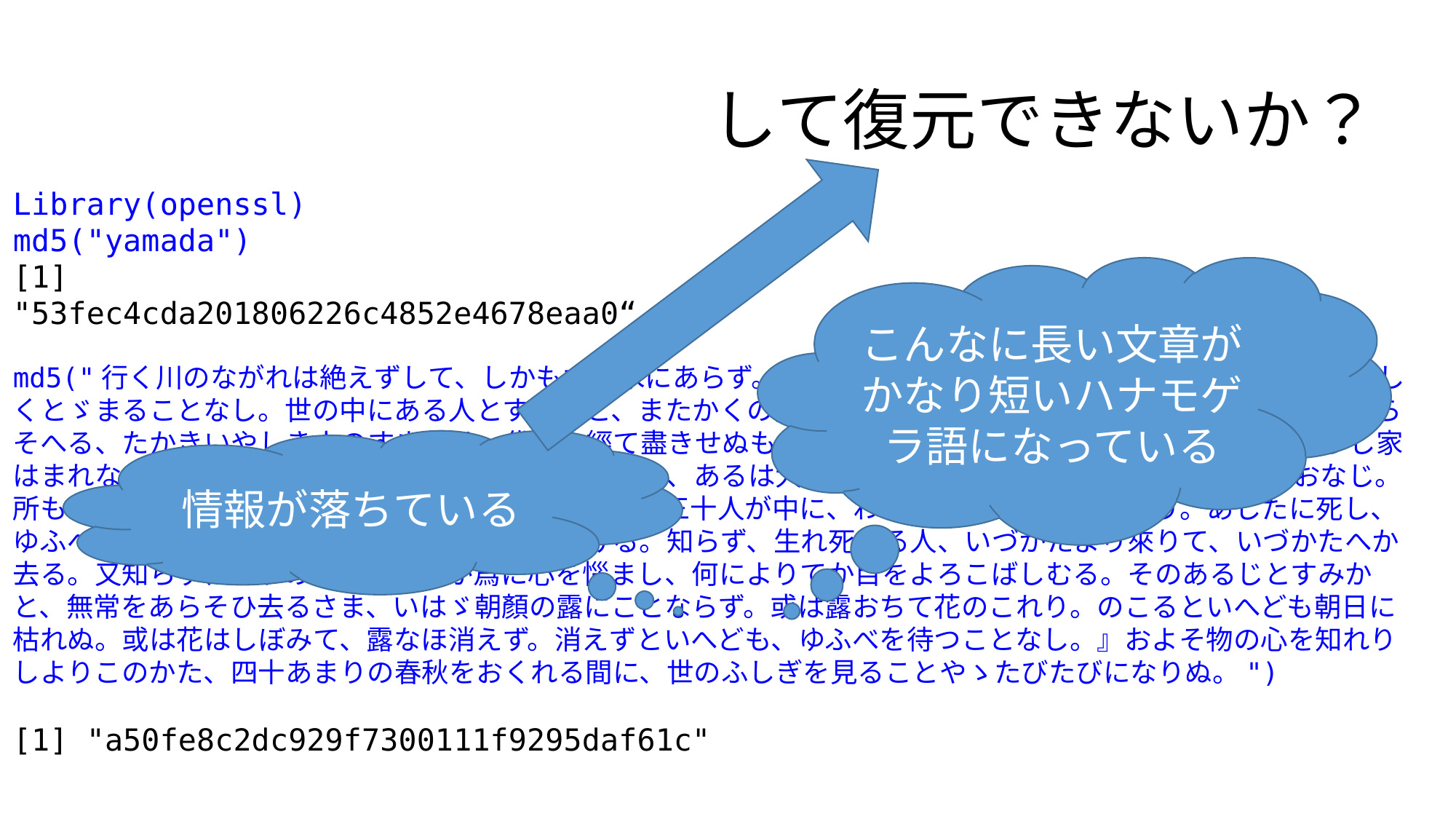

# ハッシュ関数～どうして復元できないか？
Library(openssl)
md5("yamada")
[1] "53fec4cda201806226c4852e4678eaa0“

こんなに長い文章がかなり短いハナモゲラ語になっている
md5("行く川のながれは絶えずして、しかも本の水にあらず。よどみに浮ぶうたかたは、かつ消えかつ結びて久しくとゞまることなし。世の中にある人とすみかと、またかくの如し。玉しきの都の中にむねをならべいらかをあらそへる、たかきいやしき人のすまひは、代々を經て盡きせぬものなれど、これをまことかと尋ぬれば、昔ありし家はまれなり。或はこぞ破れ（やけイ）てことしは造り、あるは大家ほろびて小家となる。住む人もこれにおなじ。所もかはらず、人も多かれど、いにしへ見し人は、二三十人が中に、わづかにひとりふたりなり。あしたに死し、ゆふべに生るゝならひ、たゞ水の泡にぞ似たりける。知らず、生れ死ぬる人、いづかたより來りて、いづかたへか去る。又知らず、かりのやどり、誰が爲に心を惱まし、何によりてか目をよろこばしむる。そのあるじとすみかと、無常をあらそひ去るさま、いはゞ朝顏の露にことならず。或は露おちて花のこれり。のこるといへども朝日に枯れぬ。或は花はしぼみて、露なほ消えず。消えずといへども、ゆふべを待つことなし。』およそ物の心を知れりしよりこのかた、四十あまりの春秋をおくれる間に、世のふしぎを見ることやゝたびたびになりぬ。")

[1] "a50fe8c2dc929f7300111f9295daf61c"
情報が落ちている